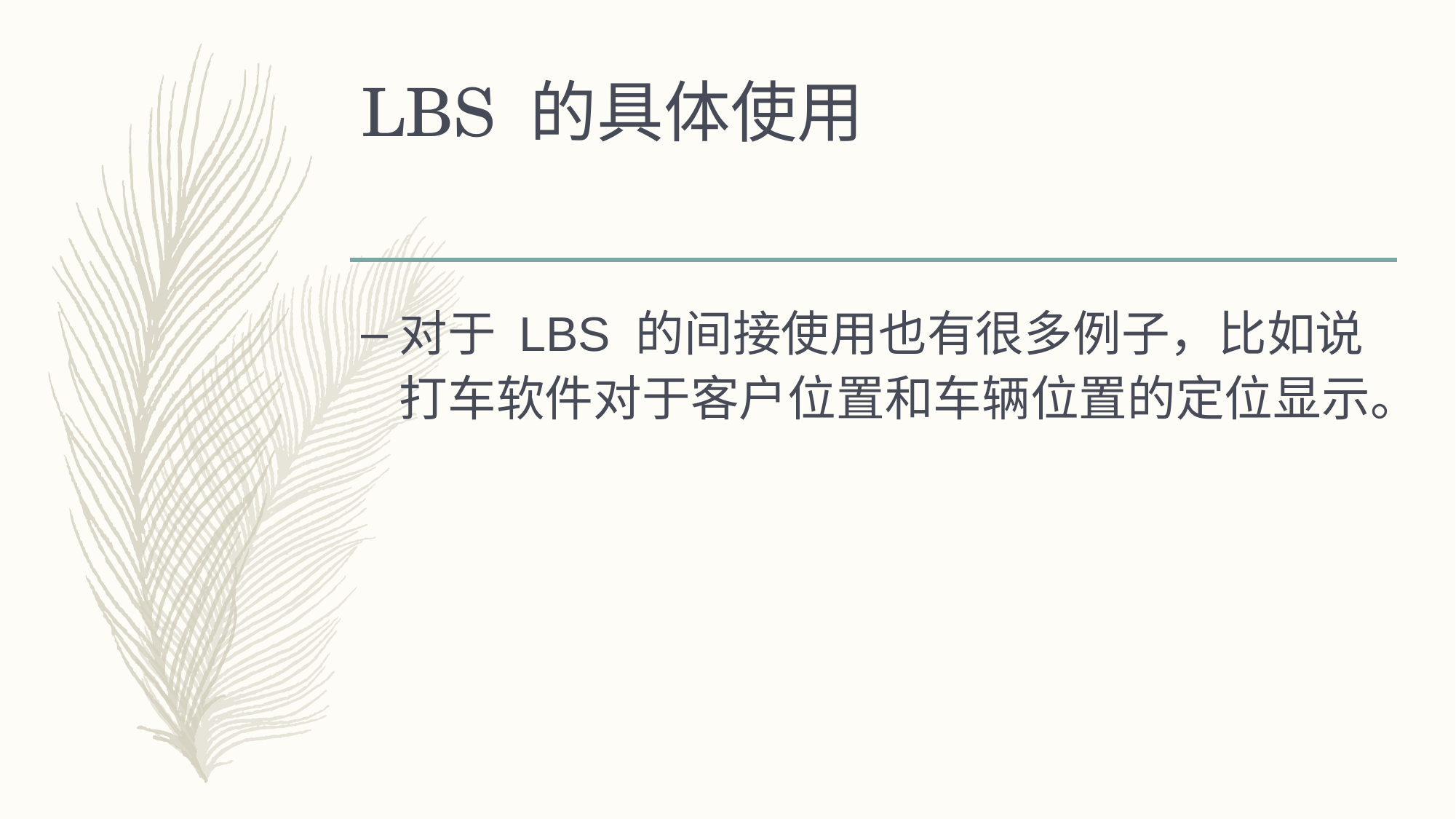

# LBS 的具体使用
对于 LBS 的间接使用也有很多例子，比如说打车软件对于客户位置和车辆位置的定位显示。